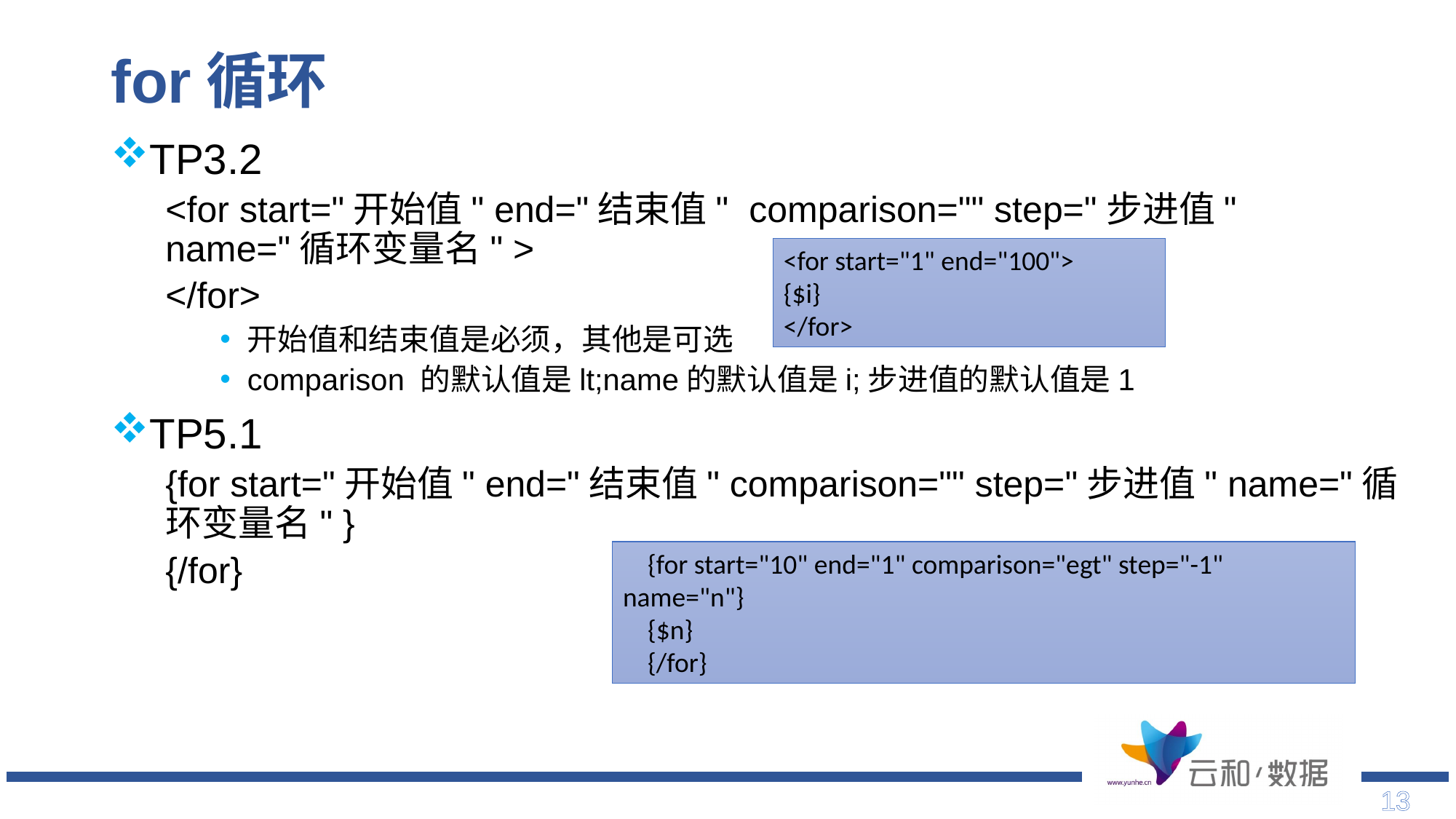

# for循环
TP3.2
<for start="开始值" end="结束值"  comparison="" step="步进值" name="循环变量名" >
</for>
开始值和结束值是必须，其他是可选
comparison 的默认值是lt;name的默认值是i;步进值的默认值是1
TP5.1
{for start="开始值" end="结束值" comparison="" step="步进值" name="循环变量名" }
{/for}
<for start="1" end="100">
{$i}
</for>
    {for start="10" end="1" comparison="egt" step="-1" name="n"}
    {$n}
    {/for}